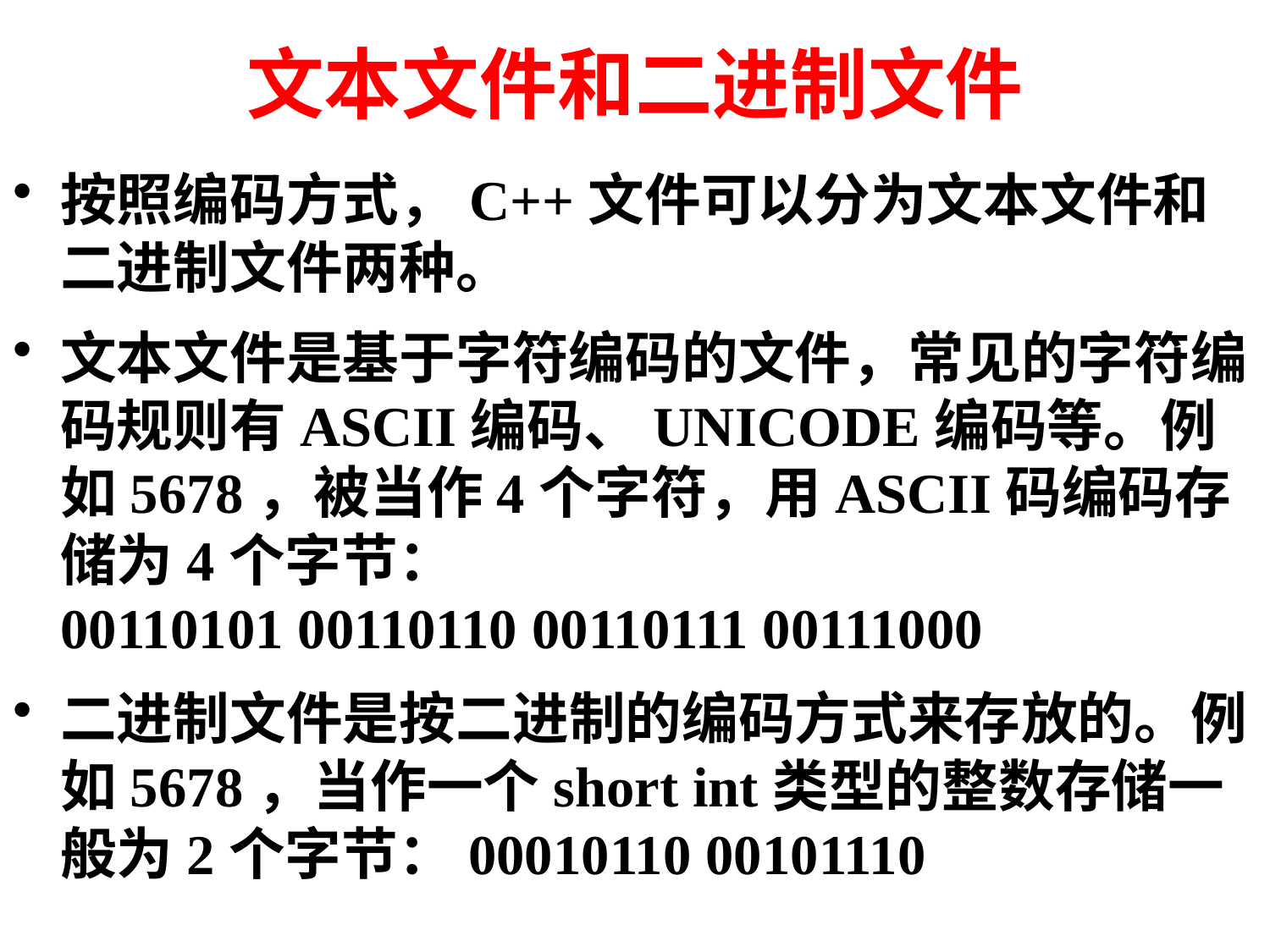

# 文本文件和二进制文件
按照编码方式，C++文件可以分为文本文件和二进制文件两种。
文本文件是基于字符编码的文件，常见的字符编码规则有ASCII编码、UNICODE编码等。例如5678，被当作4个字符，用ASCII码编码存储为4个字节：00110101 00110110 00110111 00111000
二进制文件是按二进制的编码方式来存放的。例如5678，当作一个short int类型的整数存储一般为2个字节：00010110 00101110